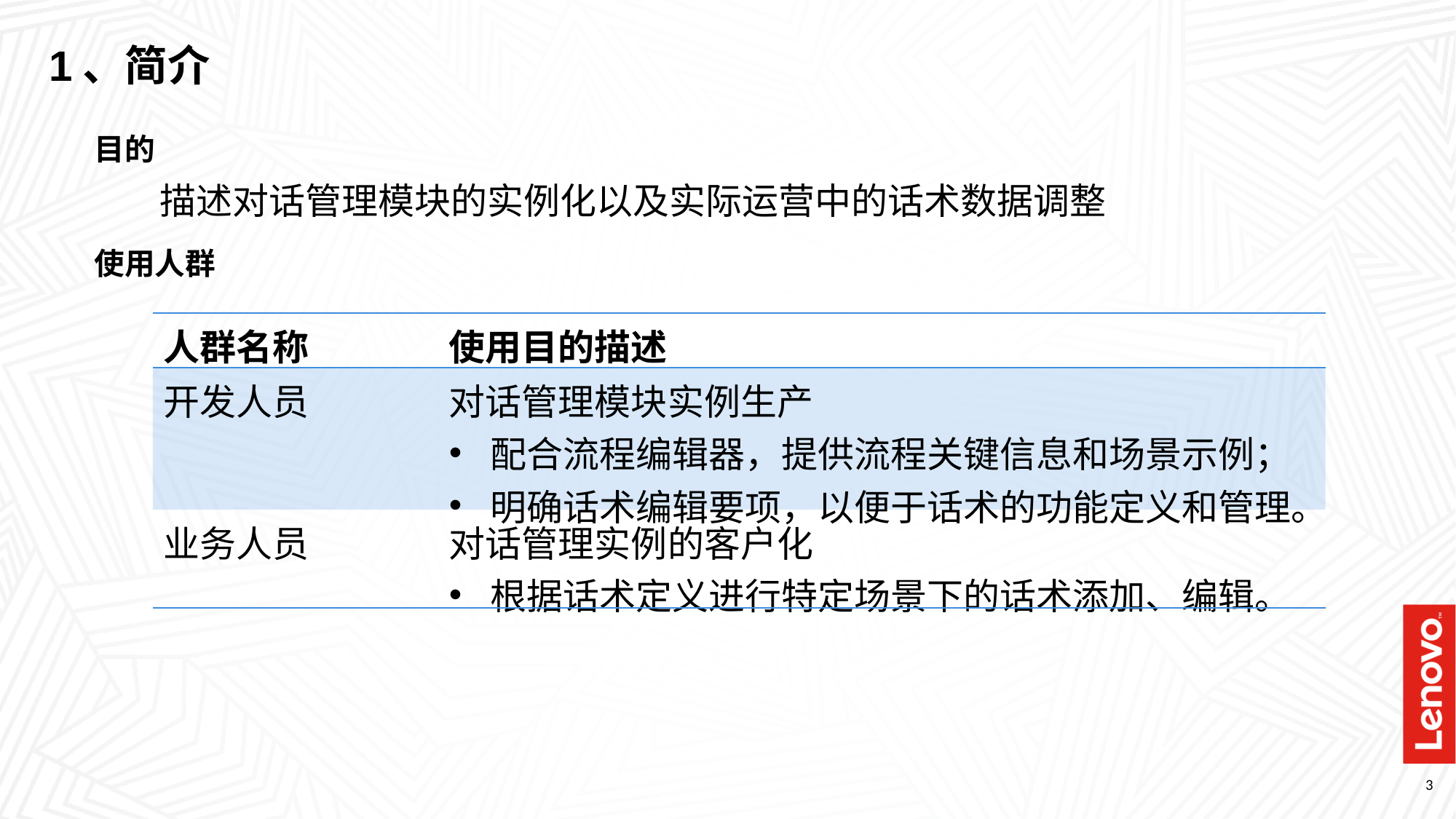

# 1、简介
目的
描述对话管理模块的实例化以及实际运营中的话术数据调整
使用人群
| 人群名称 | 使用目的描述 |
| --- | --- |
| 开发人员 | 对话管理模块实例生产 配合流程编辑器，提供流程关键信息和场景示例； 明确话术编辑要项，以便于话术的功能定义和管理。 |
| 业务人员 | 对话管理实例的客户化 根据话术定义进行特定场景下的话术添加、编辑。 |